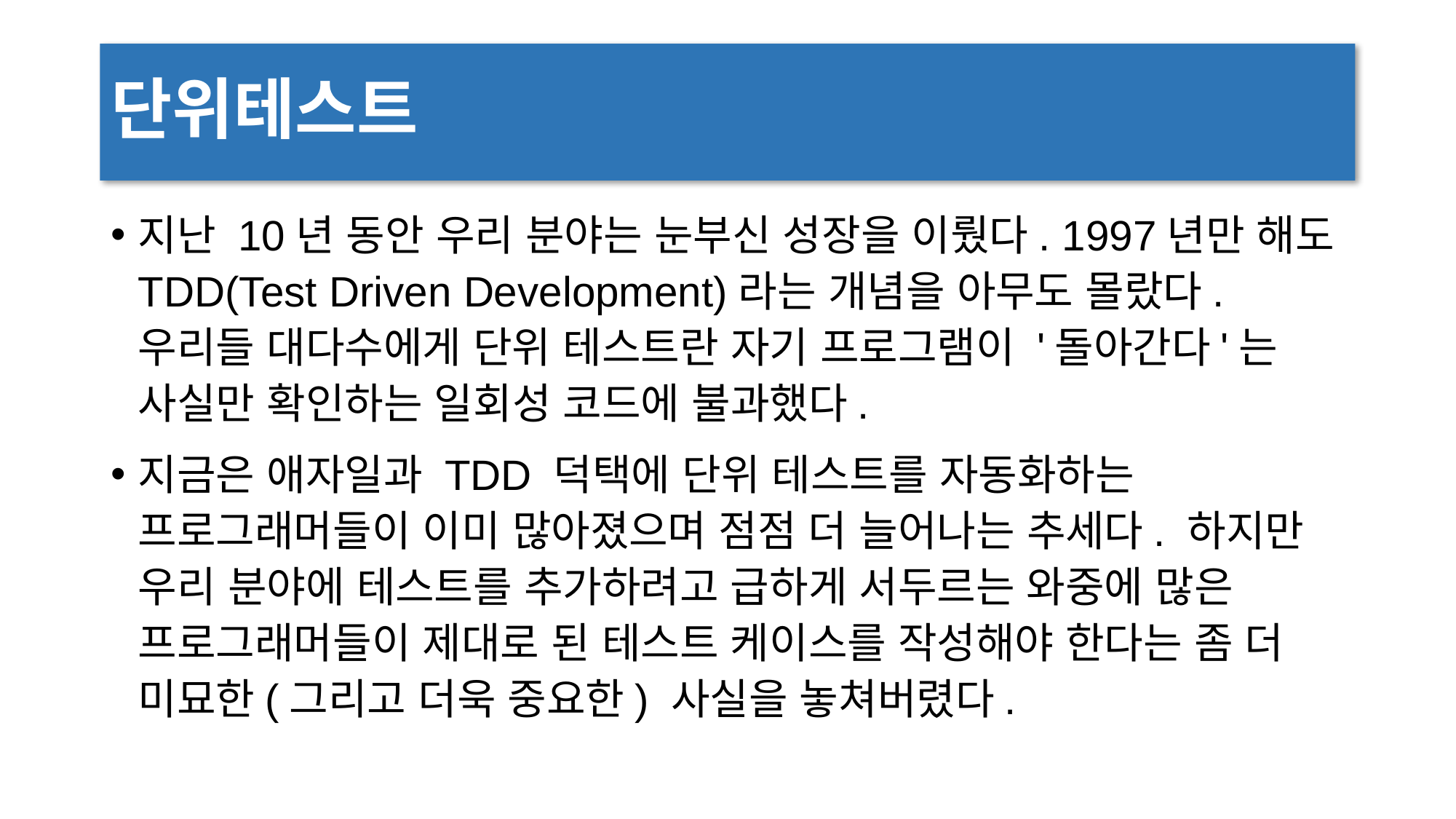

# 단위테스트
지난 10년 동안 우리 분야는 눈부신 성장을 이뤘다. 1997년만 해도 TDD(Test Driven Development)라는 개념을 아무도 몰랐다. 우리들 대다수에게 단위 테스트란 자기 프로그램이 '돌아간다'는 사실만 확인하는 일회성 코드에 불과했다.
지금은 애자일과 TDD 덕택에 단위 테스트를 자동화하는 프로그래머들이 이미 많아졌으며 점점 더 늘어나는 추세다. 하지만 우리 분야에 테스트를 추가하려고 급하게 서두르는 와중에 많은 프로그래머들이 제대로 된 테스트 케이스를 작성해야 한다는 좀 더 미묘한(그리고 더욱 중요한) 사실을 놓쳐버렸다.